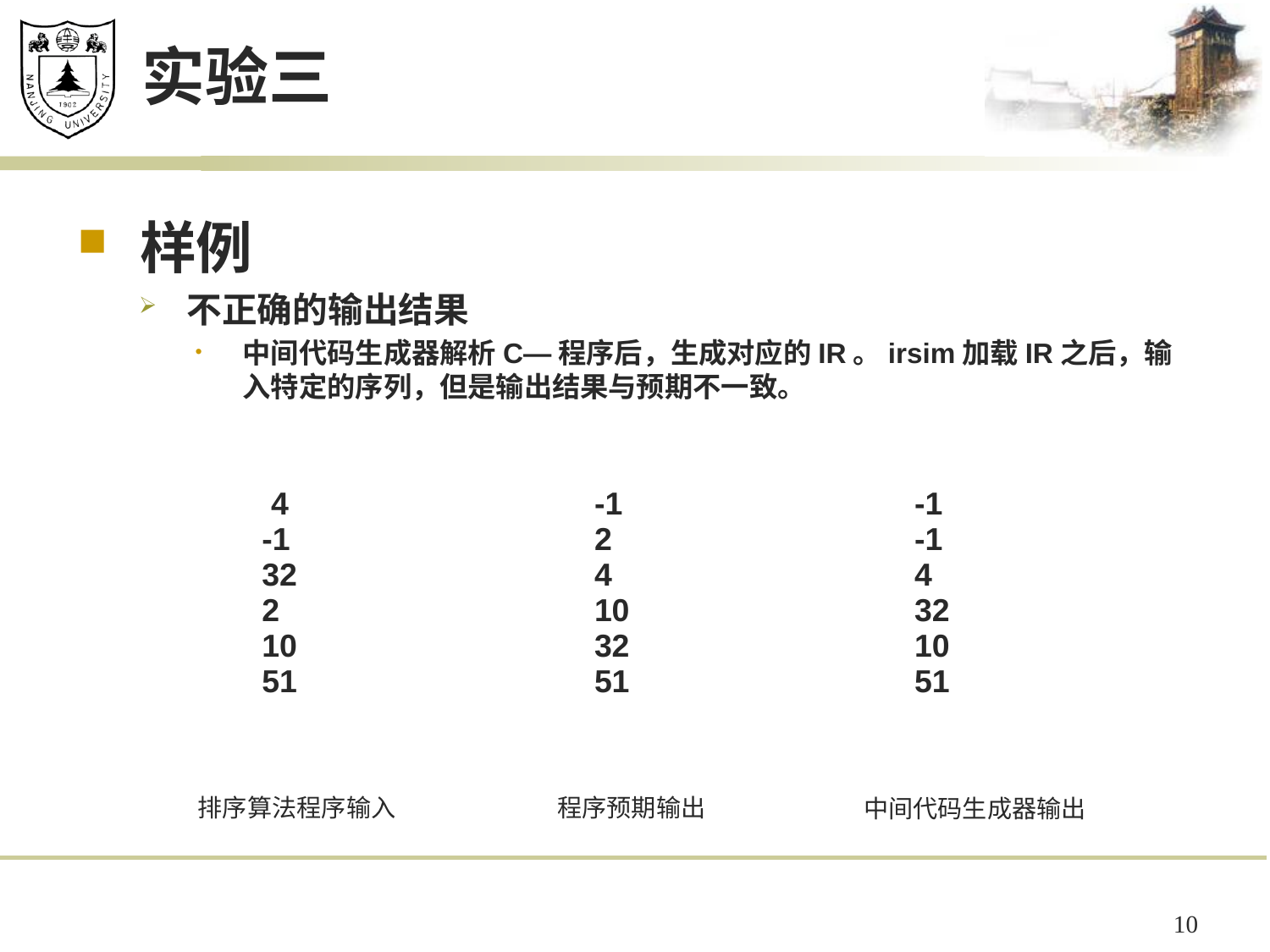

# 实验三
样例
不正确的输出结果
中间代码生成器解析C—程序后，生成对应的IR。irsim加载IR之后，输入特定的序列，但是输出结果与预期不一致。
| 4 -1 32 2 10 51 |
| --- |
| -1 2 4 10 32 51 |
| --- |
| -1 -1 4 32 10 51 |
| --- |
程序预期输出
排序算法程序输入
中间代码生成器输出